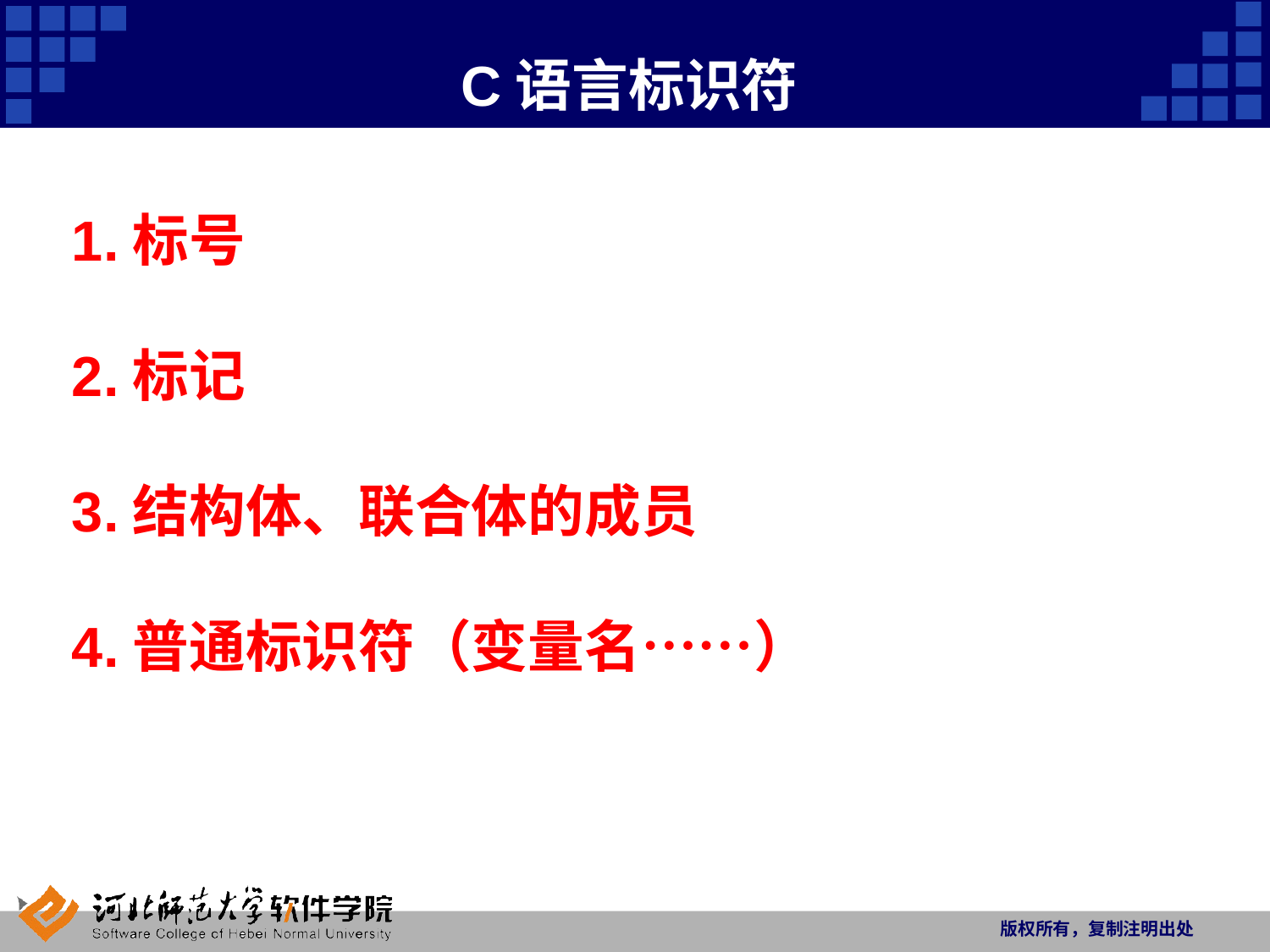

# C语言标识符
1.标号

2.标记

3.结构体、联合体的成员

4.普通标识符（变量名……）
版权所有，复制注明出处